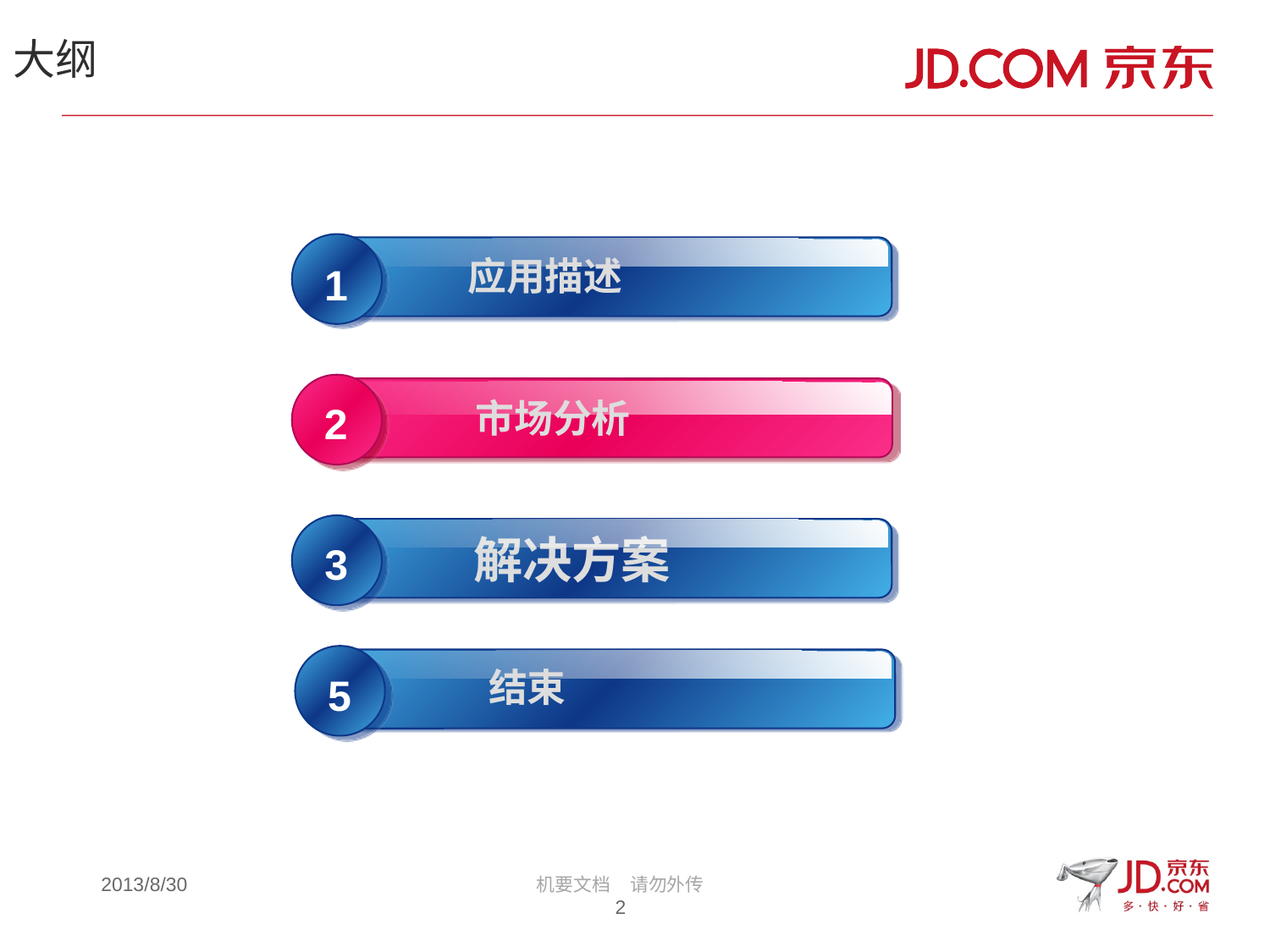

大纲

1
应用描述

市场分析
2

     解决方案

3

结束
5